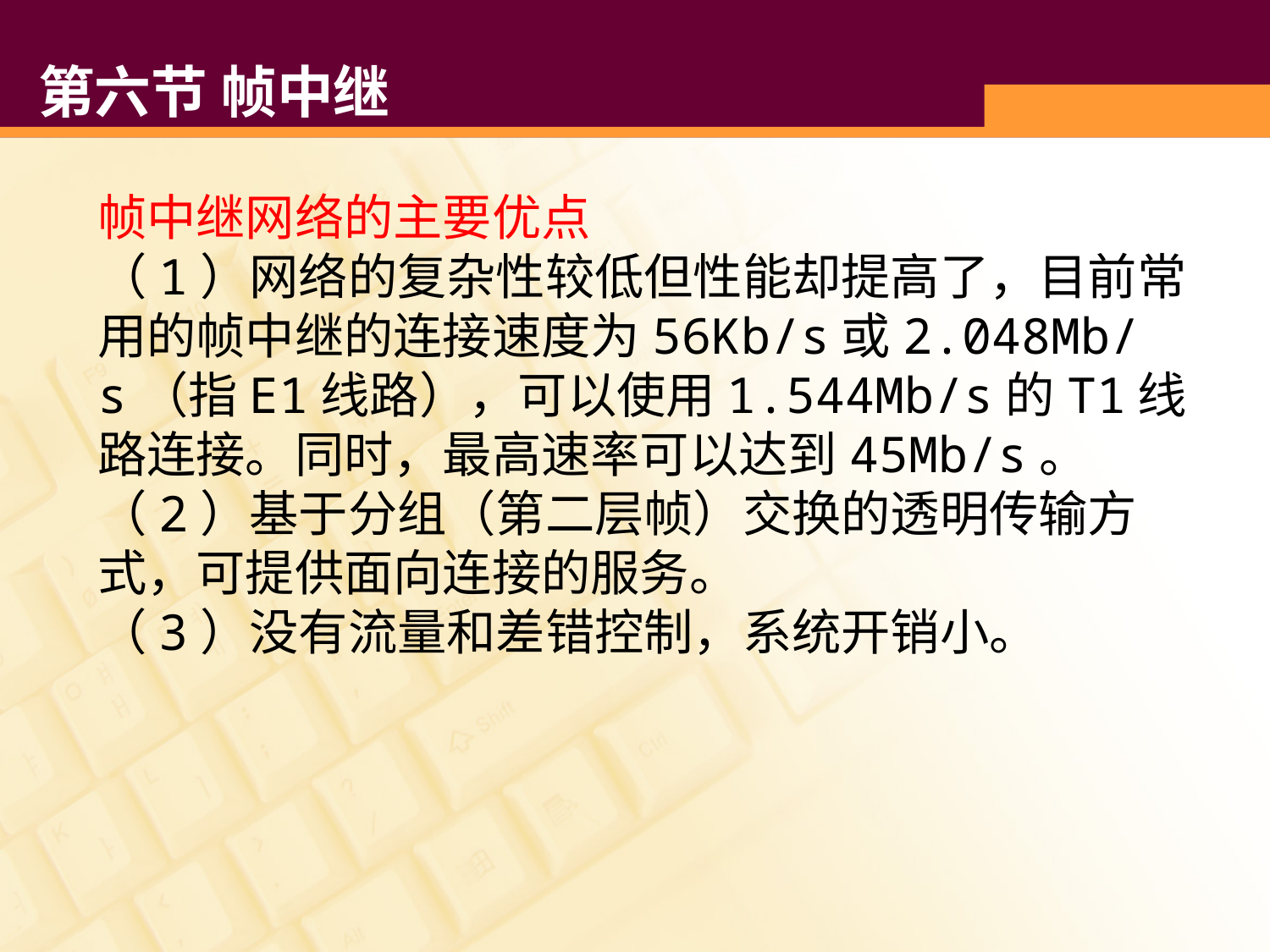

# 第六节 帧中继
帧中继网络的主要优点
（1）网络的复杂性较低但性能却提高了，目前常用的帧中继的连接速度为56Kb/s或2.048Mb/s（指E1线路），可以使用1.544Mb/s的T1线路连接。同时，最高速率可以达到45Mb/s。
（2）基于分组（第二层帧）交换的透明传输方式，可提供面向连接的服务。
（3）没有流量和差错控制，系统开销小。